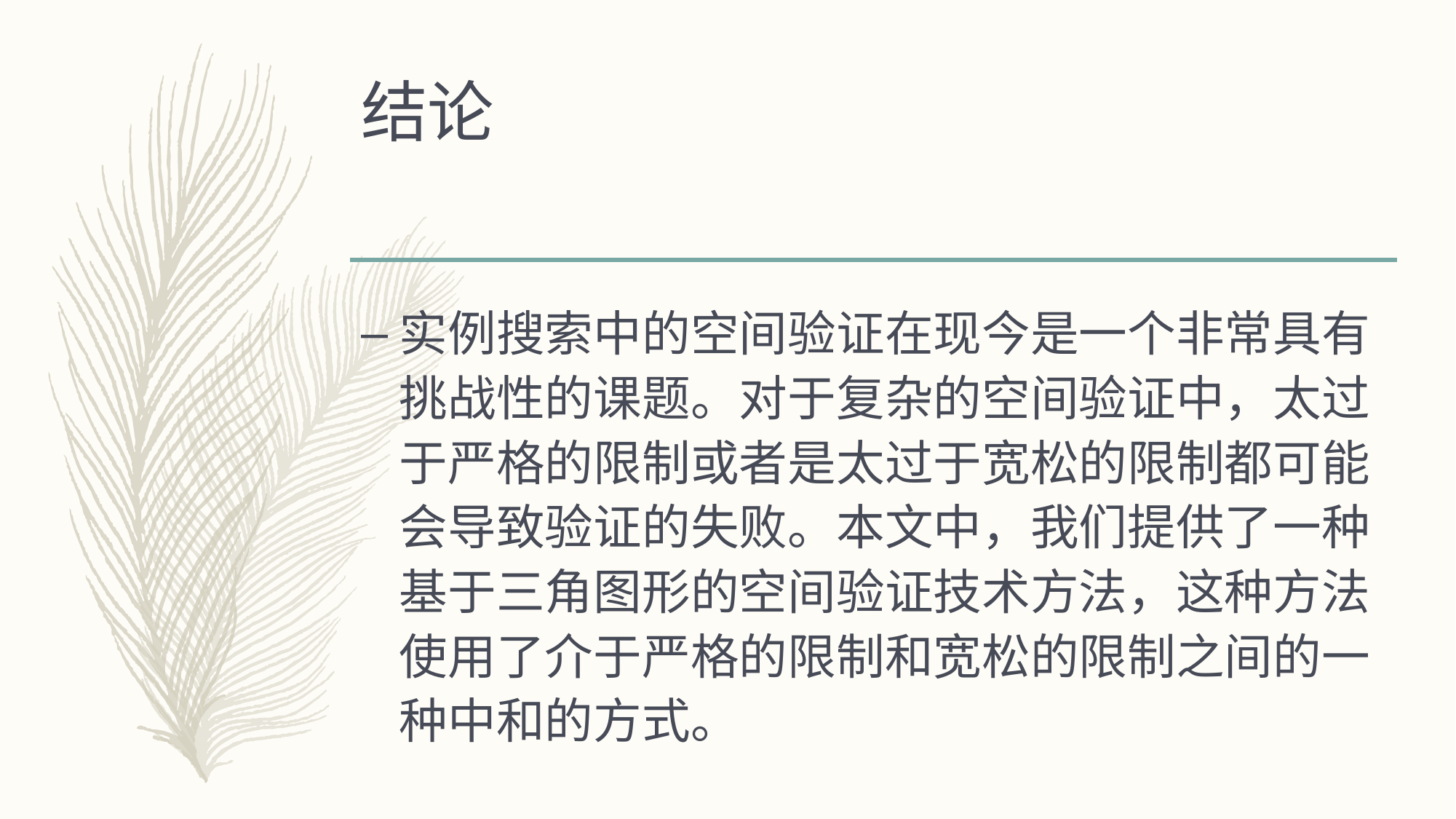

# 结论
实例搜索中的空间验证在现今是一个非常具有挑战性的课题。对于复杂的空间验证中，太过于严格的限制或者是太过于宽松的限制都可能会导致验证的失败。本文中，我们提供了一种基于三角图形的空间验证技术方法，这种方法使用了介于严格的限制和宽松的限制之间的一种中和的方式。